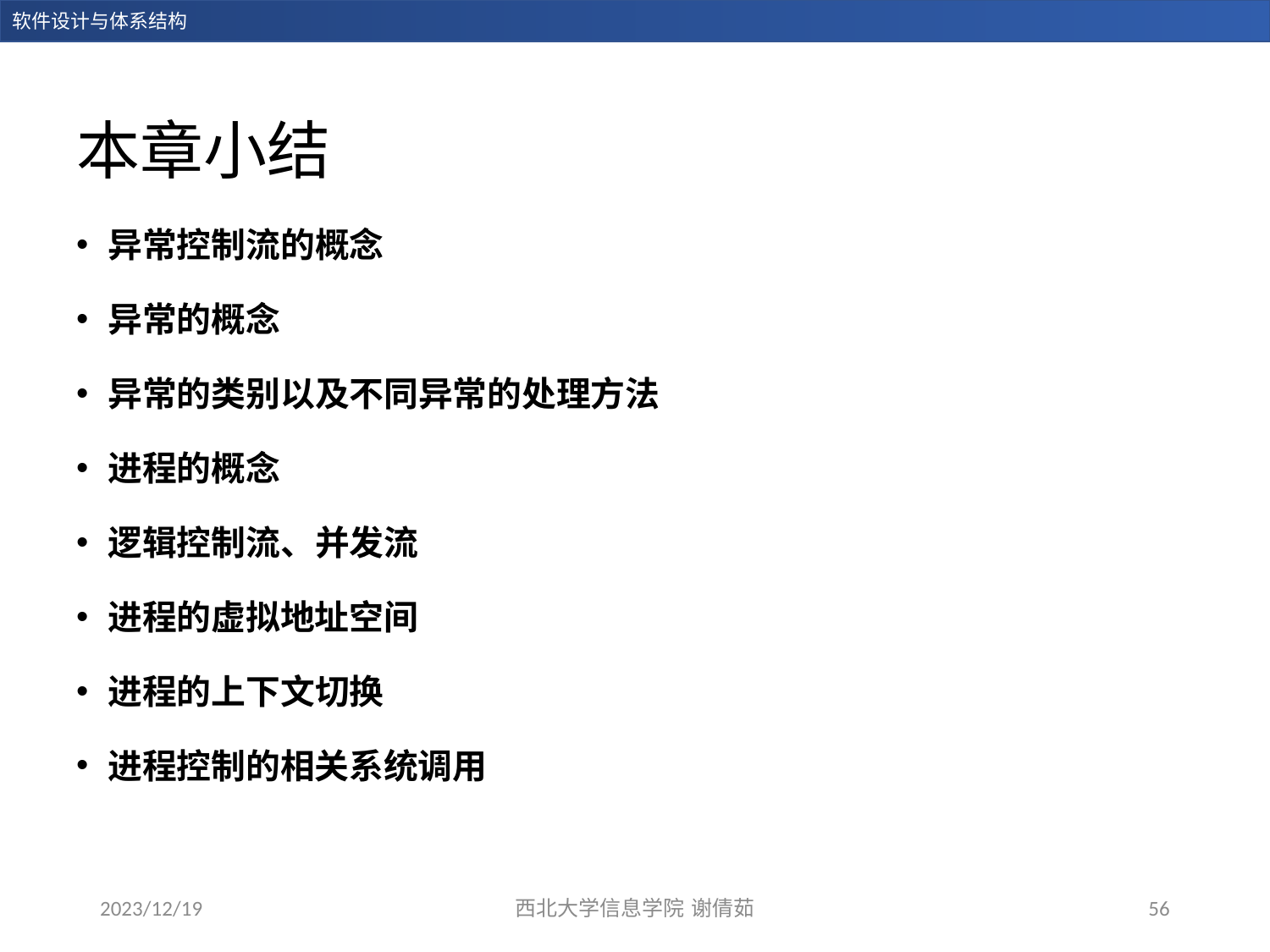

# 本章小结
异常控制流的概念
异常的概念
异常的类别以及不同异常的处理方法
进程的概念
逻辑控制流、并发流
进程的虚拟地址空间
进程的上下文切换
进程控制的相关系统调用
2023/12/19
56
西北大学信息学院 谢倩茹